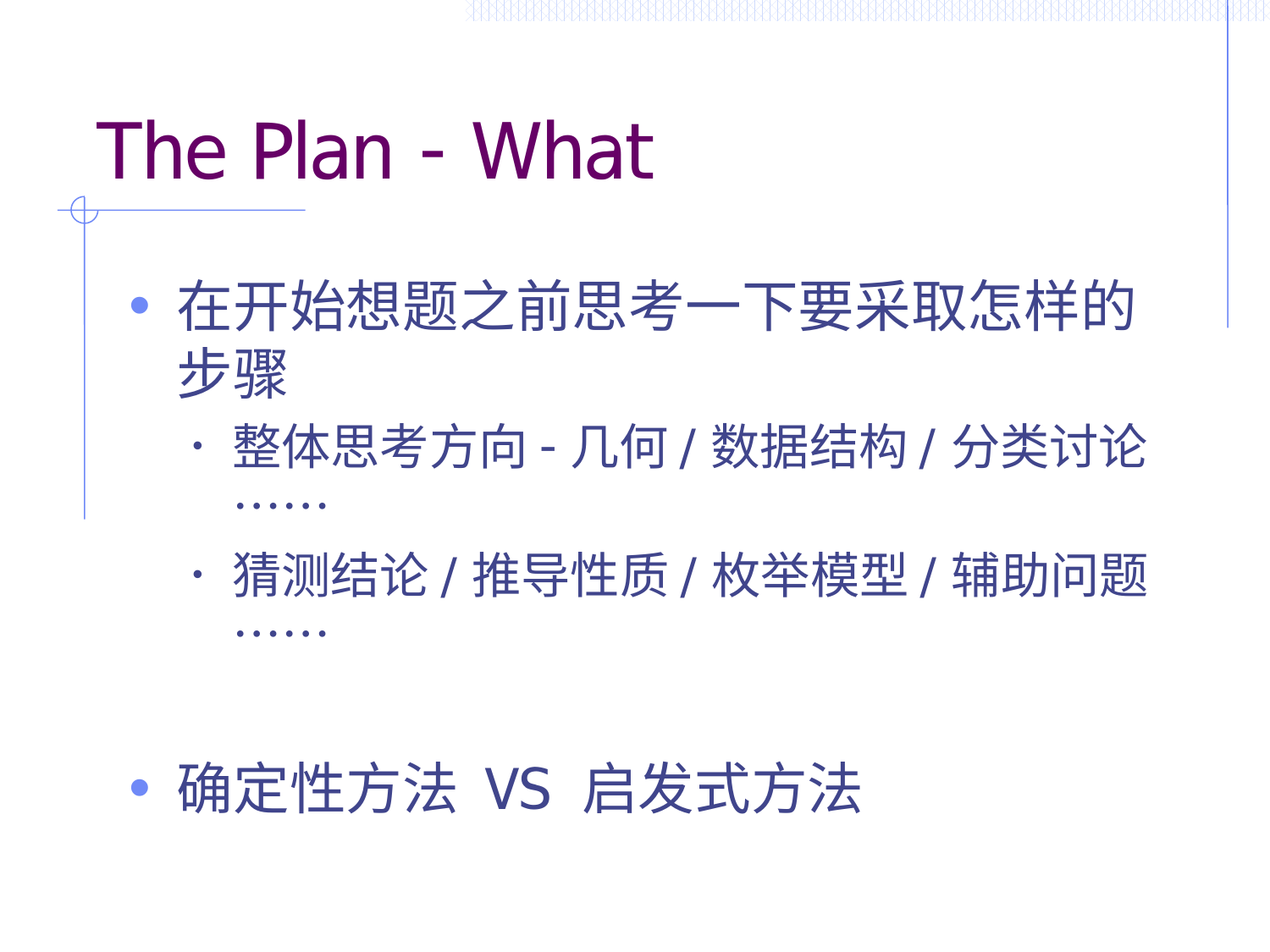

# The Plan - What
在开始想题之前思考一下要采取怎样的步骤
整体思考方向-几何/数据结构/分类讨论……
猜测结论/推导性质/枚举模型/辅助问题……

确定性方法 VS 启发式方法